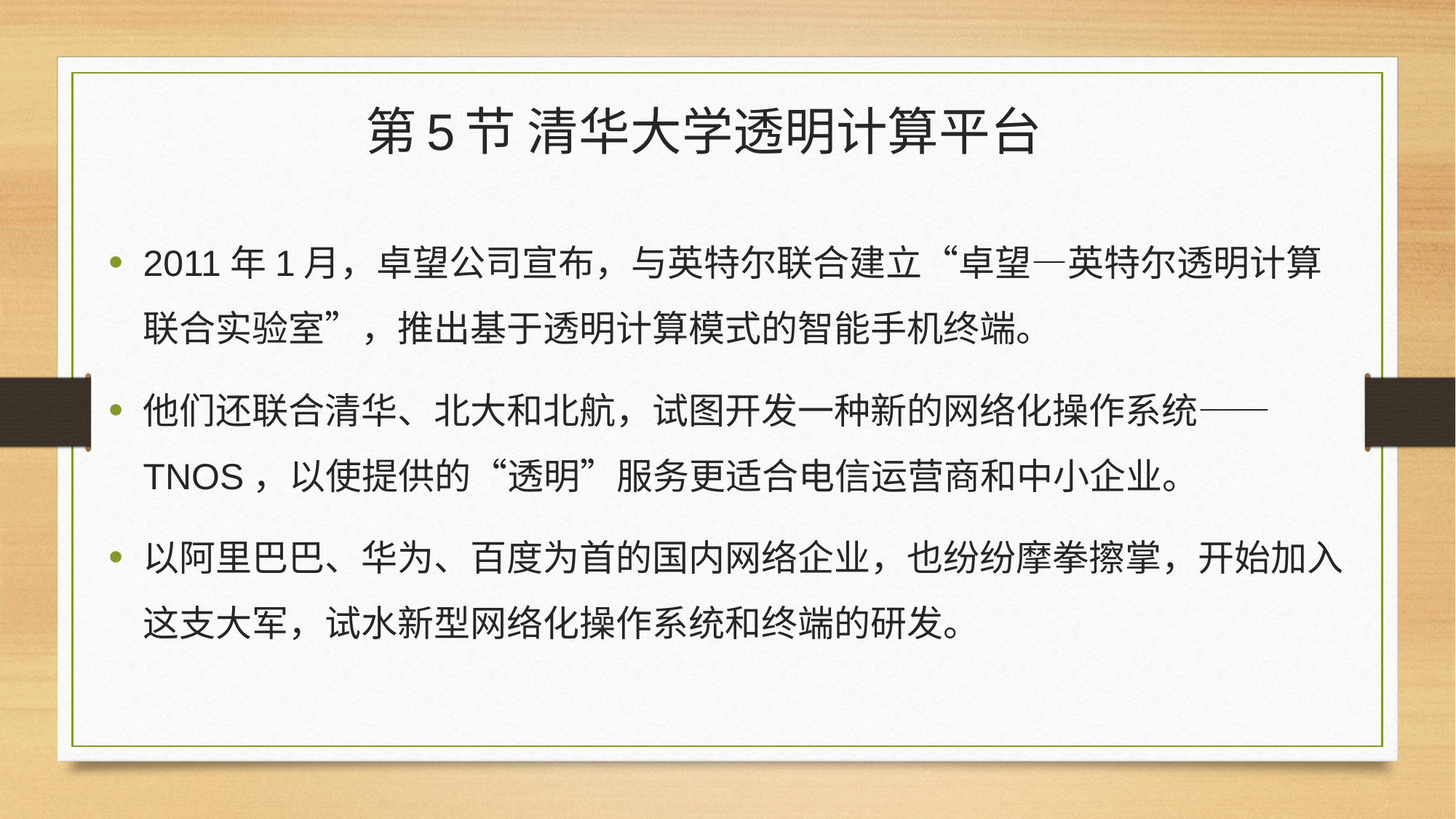

第5节 清华大学透明计算平台
2011年1月，卓望公司宣布，与英特尔联合建立“卓望—英特尔透明计算联合实验室”，推出基于透明计算模式的智能手机终端。
他们还联合清华、北大和北航，试图开发一种新的网络化操作系统——TNOS，以使提供的“透明”服务更适合电信运营商和中小企业。
以阿里巴巴、华为、百度为首的国内网络企业，也纷纷摩拳擦掌，开始加入这支大军，试水新型网络化操作系统和终端的研发。